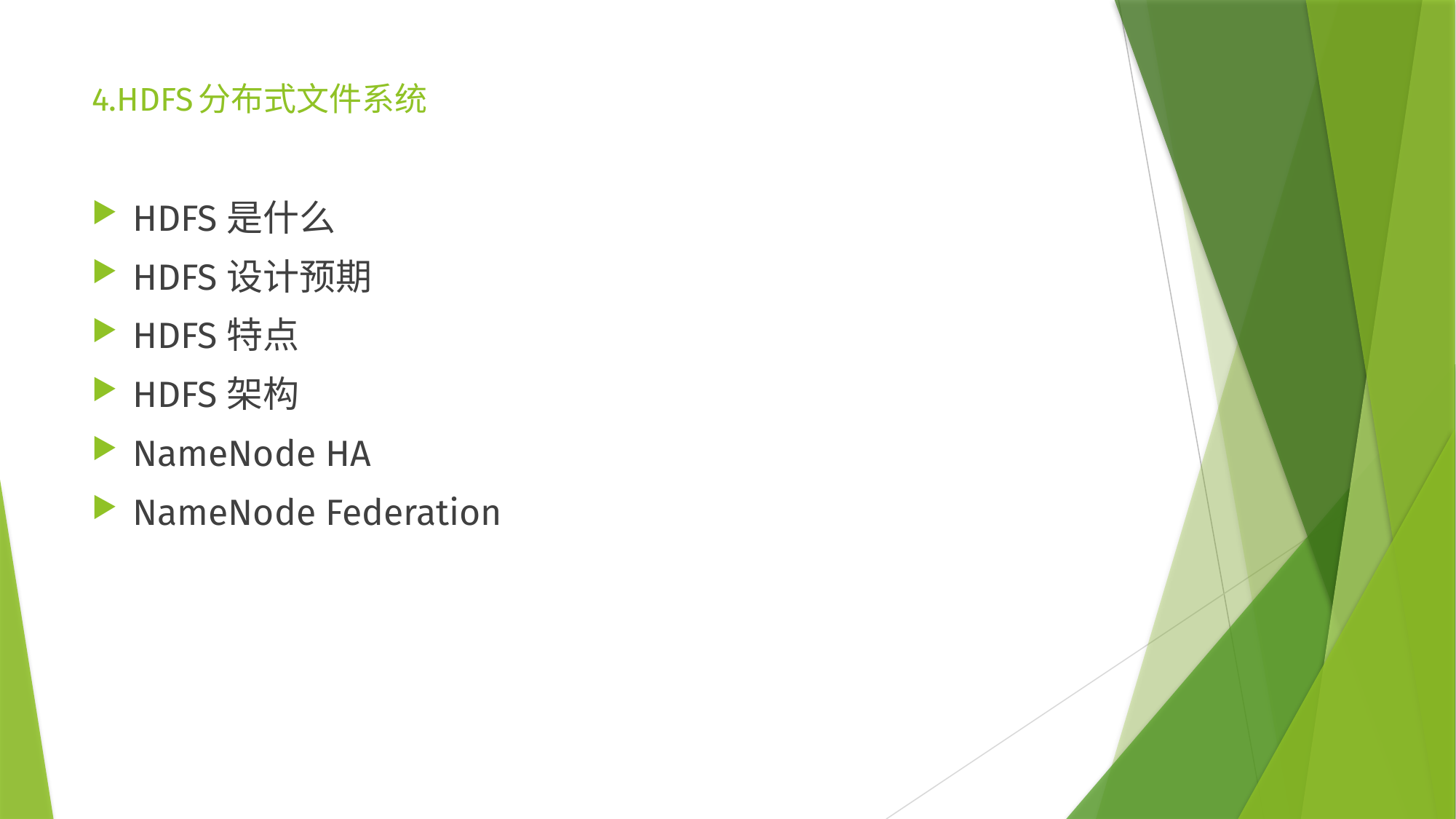

# 4.HDFS分布式文件系统
HDFS是什么
HDFS设计预期
HDFS特点
HDFS架构
NameNode HA
NameNode Federation